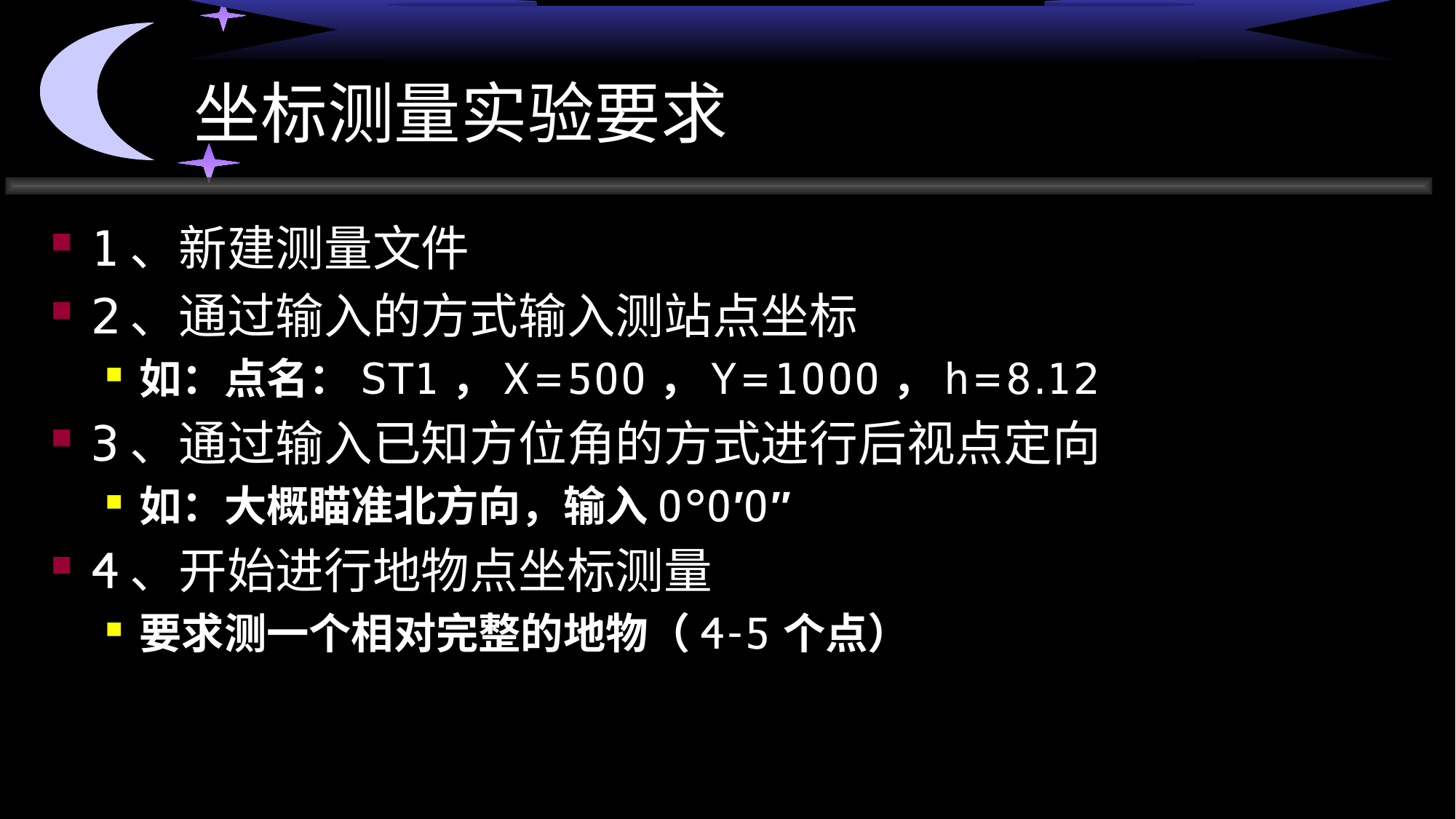

# 坐标测量实验要求
1、新建测量文件
2、通过输入的方式输入测站点坐标
如：点名：ST1，X=500，Y=1000，h=8.12
3、通过输入已知方位角的方式进行后视点定向
如：大概瞄准北方向，输入0°0′0″
4、开始进行地物点坐标测量
要求测一个相对完整的地物（4-5个点）